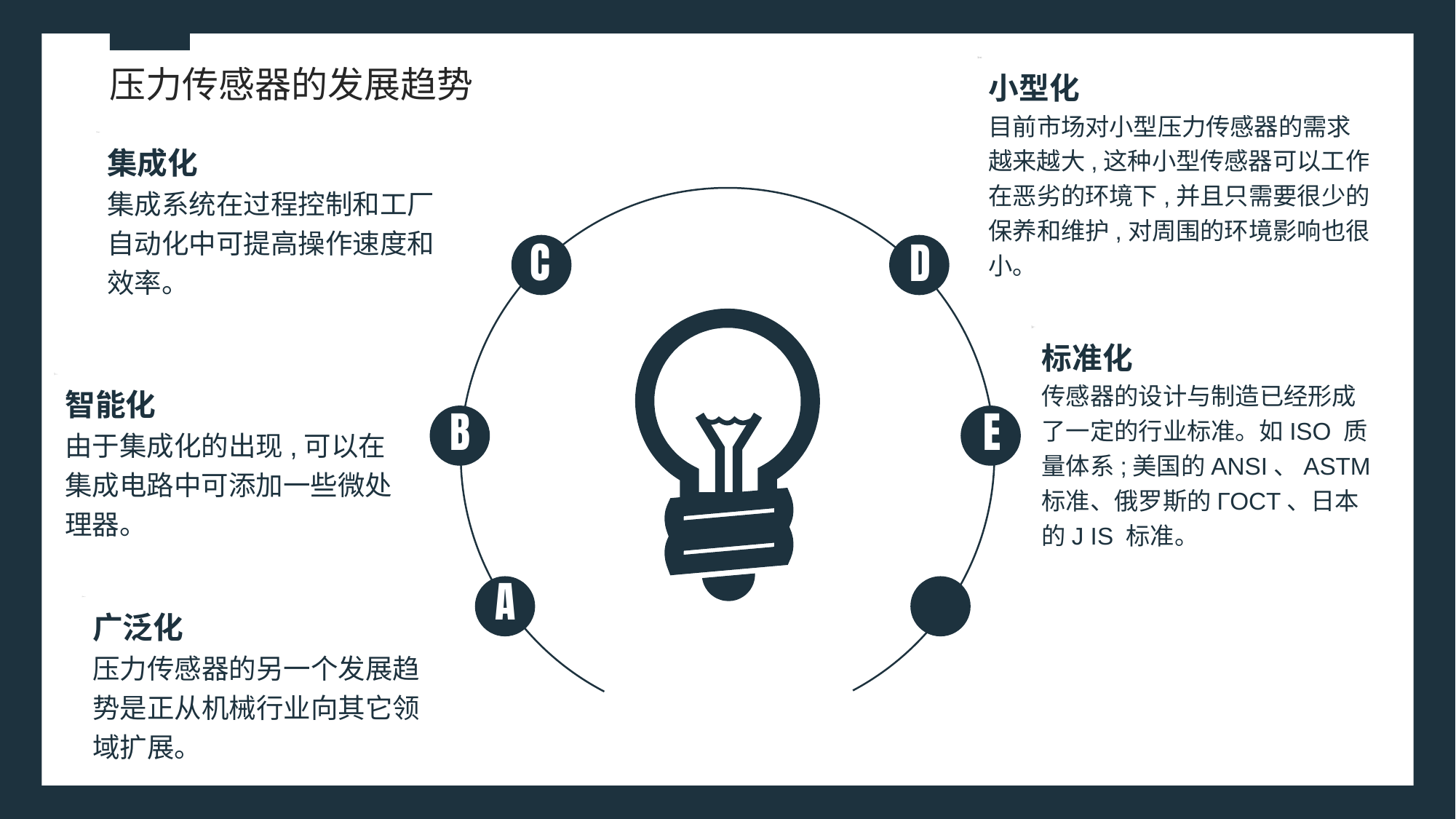

压力传感器的发展趋势
小型化
目前市场对小型压力传感器的需求越来越大,这种小型传感器可以工作在恶劣的环境下,并且只需要很少的保养和维护,对周围的环境影响也很小。
集成化
集成系统在过程控制和工厂自动化中可提高操作速度和效率。

C
D

标准化
传感器的设计与制造已经形成了一定的行业标准。如ISO 质量体系;美国的ANSI、ASTM标准、俄罗斯的ГOCT、日本的J IS 标准。

智能化
由于集成化的出现,可以在集成电路中可添加一些微处理器。
B
E

A

广泛化
压力传感器的另一个发展趋势是正从机械行业向其它领域扩展。